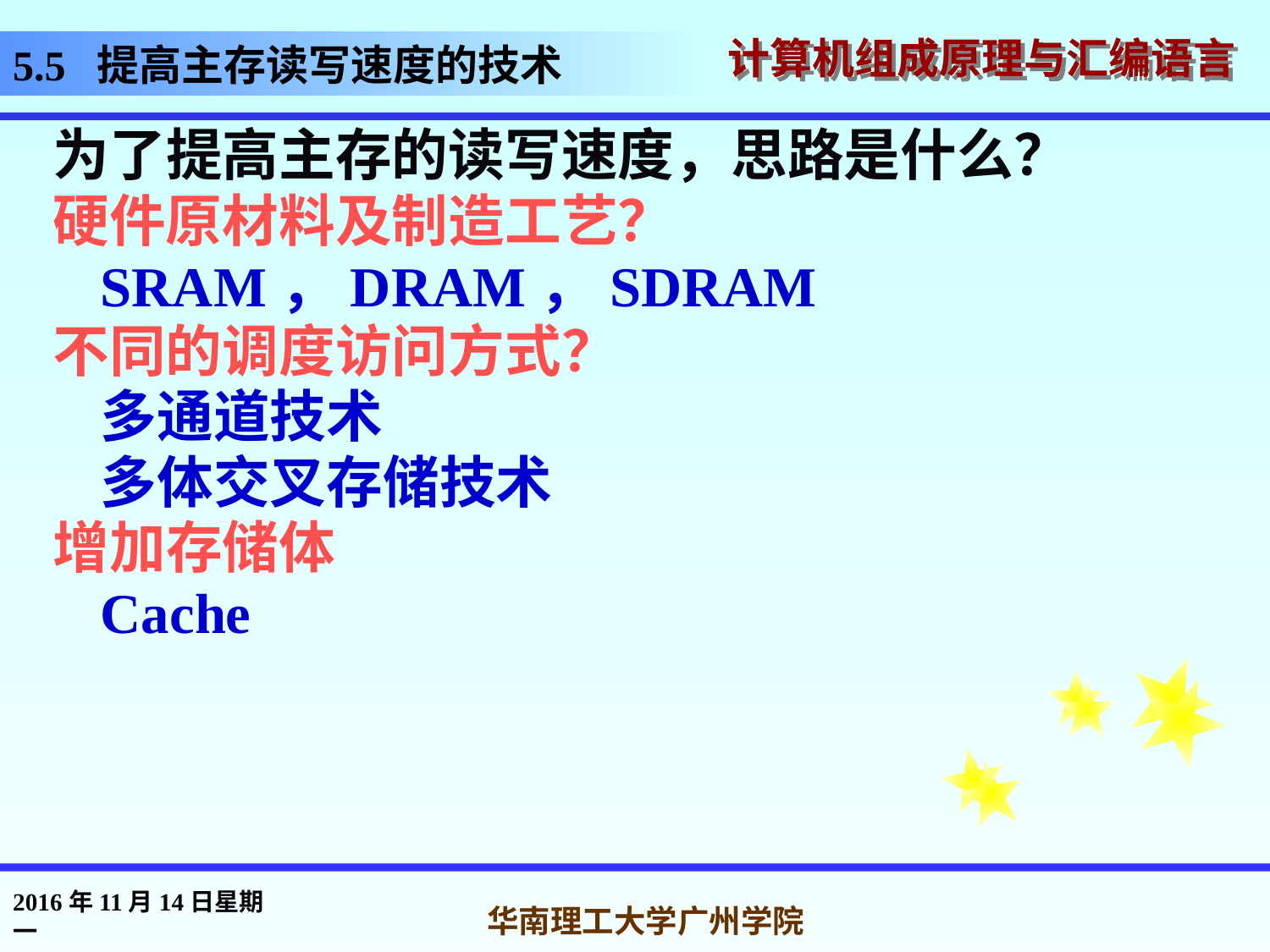

# 5.5  提高主存读写速度的技术
为了提高主存的读写速度，思路是什么？
硬件原材料及制造工艺？
	SRAM，DRAM，SDRAM
不同的调度访问方式？
	多通道技术
	多体交叉存储技术
增加存储体
	Cache
2016年11月14日星期一
华南理工大学广州学院